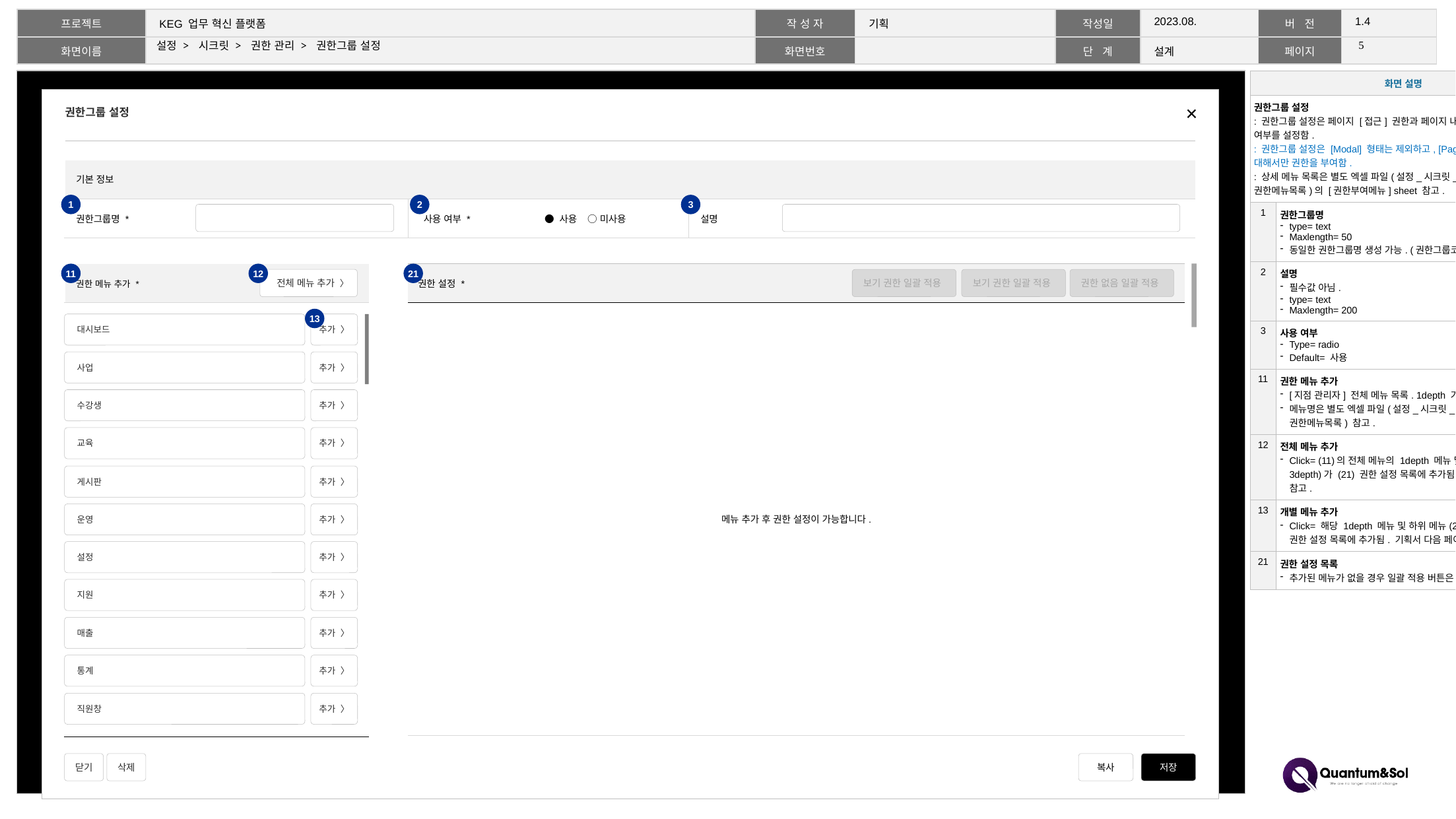

5

# 설정 > 시크릿 > 권한 관리 > 권한그룹 설정
| 화면 설명 |  |
| --- | --- |
| 권한그룹 설정 : 권한그룹 설정은 페이지 [접근] 권한과 페이지 내 [버튼(기능)]의 권한 여부를 설정함. : 권한그룹 설정은 [Modal] 형태는 제외하고, [Page]와 [Popup]에 대해서만 권한을 부여함. : 상세 메뉴 목록은 별도 엑셀 파일(설정\_시크릿\_권한관리\_권한메뉴목록)의 [권한부여메뉴] sheet 참고. |  |
| 1 | 권한그룹명 type= text Maxlength= 50 동일한 권한그룹명 생성 가능. (권한그룹코드로 구분) |
| 2 | 설명 필수값 아님. type= text Maxlength= 200 |
| 3 | 사용 여부 Type= radio Default= 사용 |
| 11 | 권한 메뉴 추가 [지점 관리자] 전체 메뉴 목록. 1depth 기준. 메뉴명은 별도 엑셀 파일(설정\_시크릿\_권한관리\_권한메뉴목록) 참고. |
| 12 | 전체 메뉴 추가 Click= (11)의 전체 메뉴의 1depth 메뉴 및 하위 메뉴(2depth, 3depth)가 (21) 권한 설정 목록에 추가됨. 기획서 다음 페이지 참고. |
| 13 | 개별 메뉴 추가 Click= 해당 1depth 메뉴 및 하위 메뉴(2depth, 3depth)가 (21) 권한 설정 목록에 추가됨. 기획서 다음 페이지 참고. |
| 21 | 권한 설정 목록 추가된 메뉴가 없을 경우 일괄 적용 버튼은 모두 비활성화. |
권한그룹 설정
닫기
복사
저장
삭제
| 기본 정보 |  |  |  |  |  |  |  |
| --- | --- | --- | --- | --- | --- | --- | --- |
| 권한그룹명 \* |  | 사용 여부 \* | ● 사용 ○ 미사용 | 설명 |  |  |  |
1
2
3

11
| 권한 메뉴 추가 \* |
| --- |
|  |
|  |
12
21
| 권한 설정 \* |  |
| --- | --- |
| 메뉴 추가 후 권한 설정이 가능합니다. |  |

전체 메뉴 추가  〉
보기 권한 일괄 적용
보기 권한 일괄 적용
권한 없음 일괄 적용
13
대시보드
추가  〉

사업
추가  〉
수강생
추가  〉
교육
추가  〉
게시판
추가  〉
운영
추가  〉
설정
추가  〉
지원
추가  〉
매출
추가  〉
통계
추가  〉
직원창
추가  〉